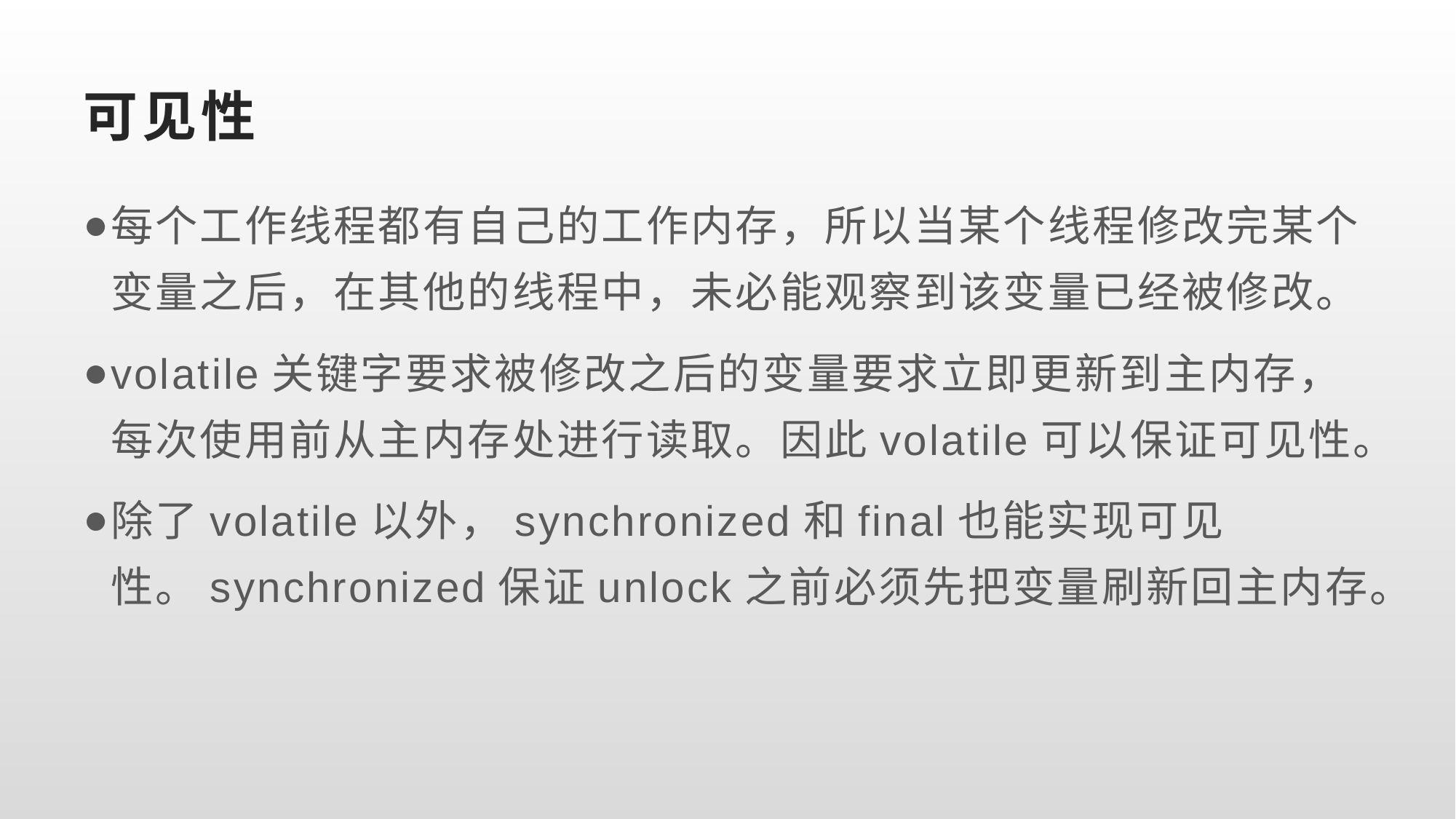

# 可见性
每个工作线程都有自己的工作内存，所以当某个线程修改完某个变量之后，在其他的线程中，未必能观察到该变量已经被修改。
volatile关键字要求被修改之后的变量要求立即更新到主内存，每次使用前从主内存处进行读取。因此volatile可以保证可见性。
除了volatile以外，synchronized和final也能实现可见性。synchronized保证unlock之前必须先把变量刷新回主内存。